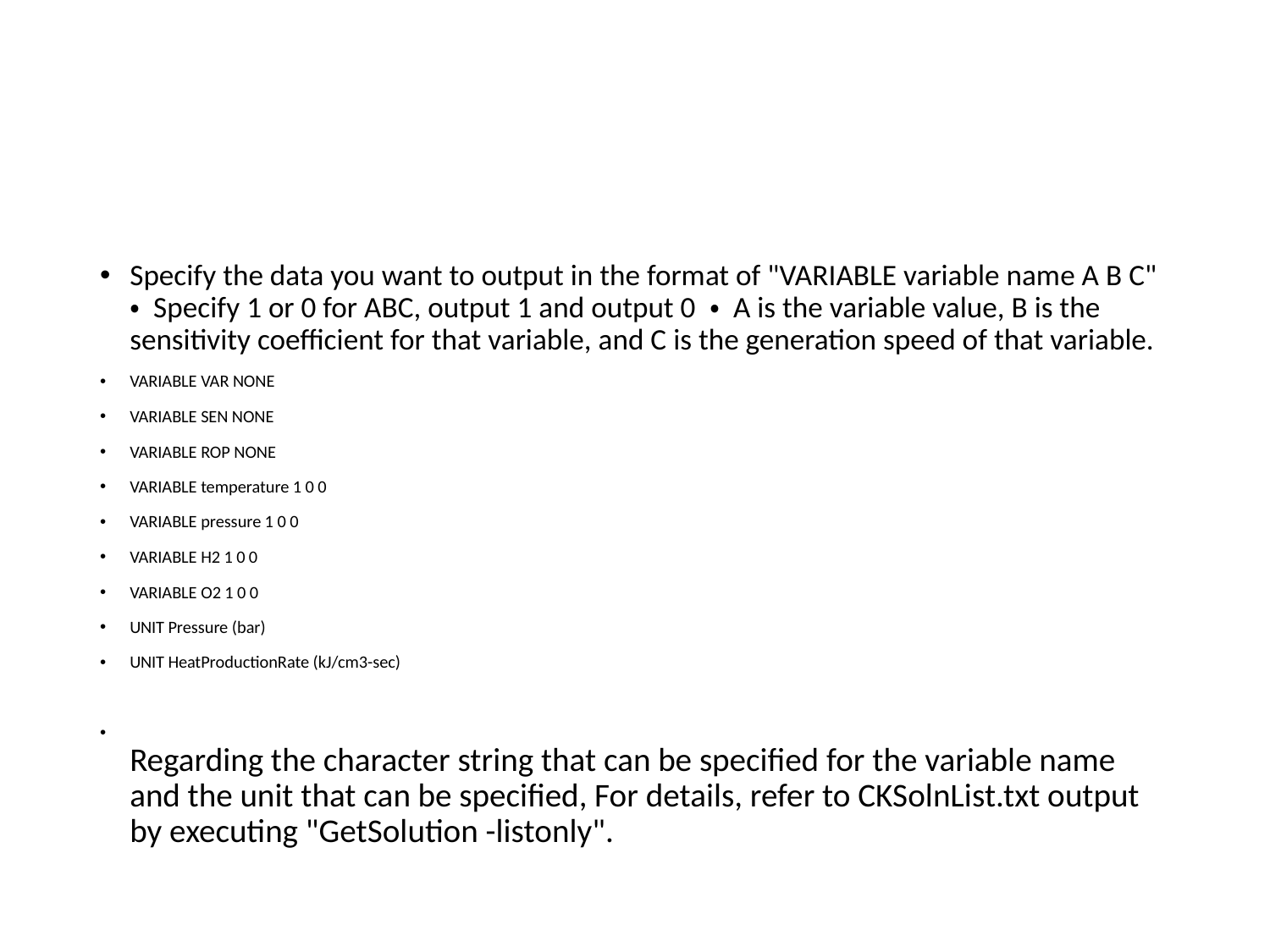

#
Specify the data you want to output in the format of "VARIABLE variable name A B C" ・ Specify 1 or 0 for ABC, output 1 and output 0 ・ A is the variable value, B is the sensitivity coefficient for that variable, and C is the generation speed of that variable.
VARIABLE VAR NONE
VARIABLE SEN NONE
VARIABLE ROP NONE
VARIABLE temperature 1 0 0
VARIABLE pressure 1 0 0
VARIABLE H2 1 0 0
VARIABLE O2 1 0 0
UNIT Pressure (bar)
UNIT HeatProductionRate (kJ/cm3-sec)

Regarding the character string that can be specified for the variable name and the unit that can be specified, For details, refer to CKSolnList.txt output by executing "GetSolution -listonly".